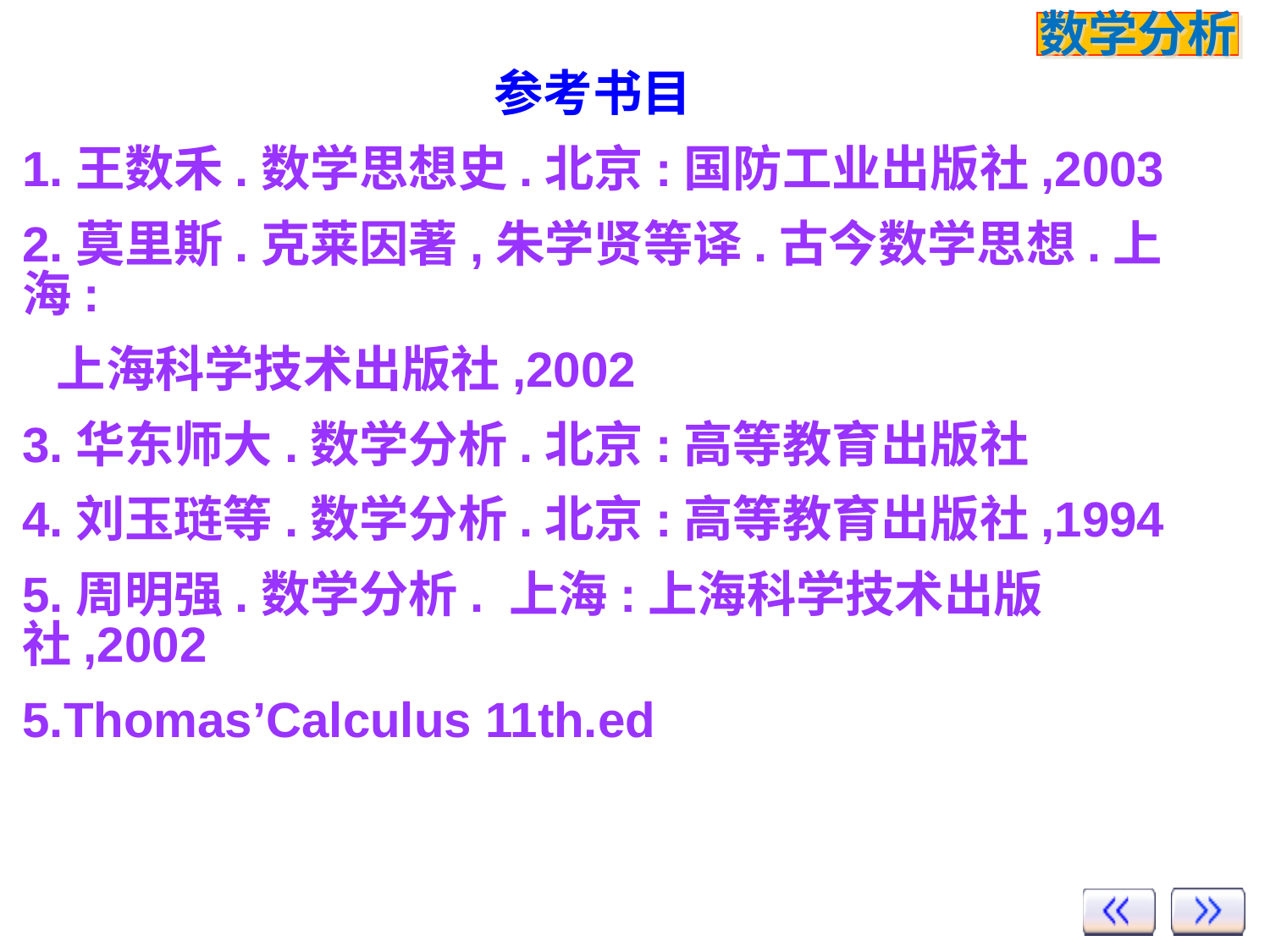

参考书目
1.王数禾.数学思想史.北京:国防工业出版社,2003
2.莫里斯.克莱因著,朱学贤等译.古今数学思想.上海:
  上海科学技术出版社,2002
3.华东师大.数学分析.北京:高等教育出版社
4.刘玉琏等.数学分析.北京:高等教育出版社,1994
5.周明强.数学分析. 上海:上海科学技术出版社,2002
5.Thomas’Calculus 11th.ed